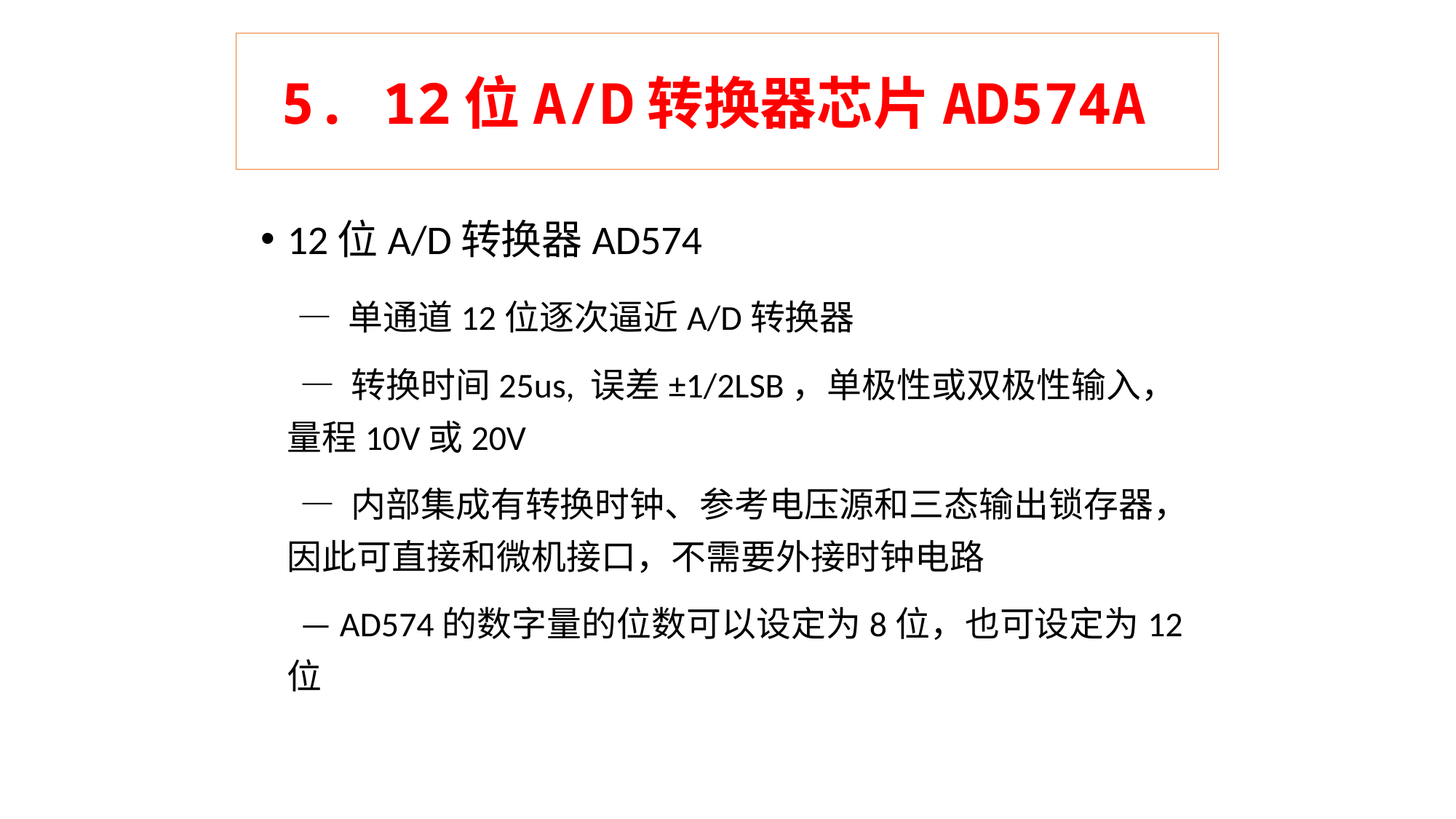

# 5. 12位A/D转换器芯片AD574A
12位A/D转换器AD574
    — 单通道12位逐次逼近A/D转换器
     — 转换时间25us, 误差±1/2LSB，单极性或双极性输入，量程10V或20V
     — 内部集成有转换时钟、参考电压源和三态输出锁存器，因此可直接和微机接口，不需要外接时钟电路
     — AD574的数字量的位数可以设定为8位，也可设定为12位